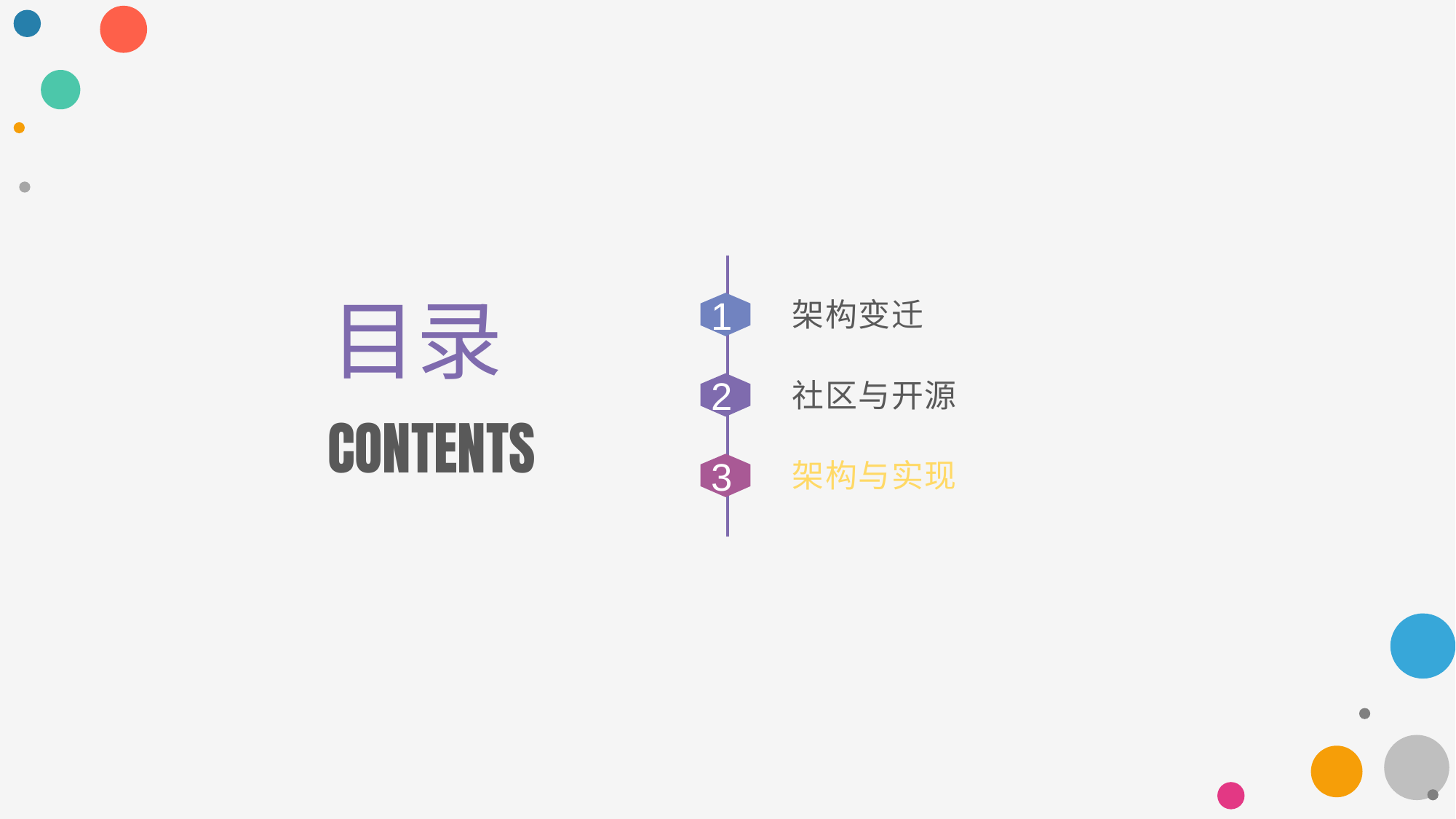

架构变迁
1
目录
社区与开源
2
CONTENTS
架构与实现
3